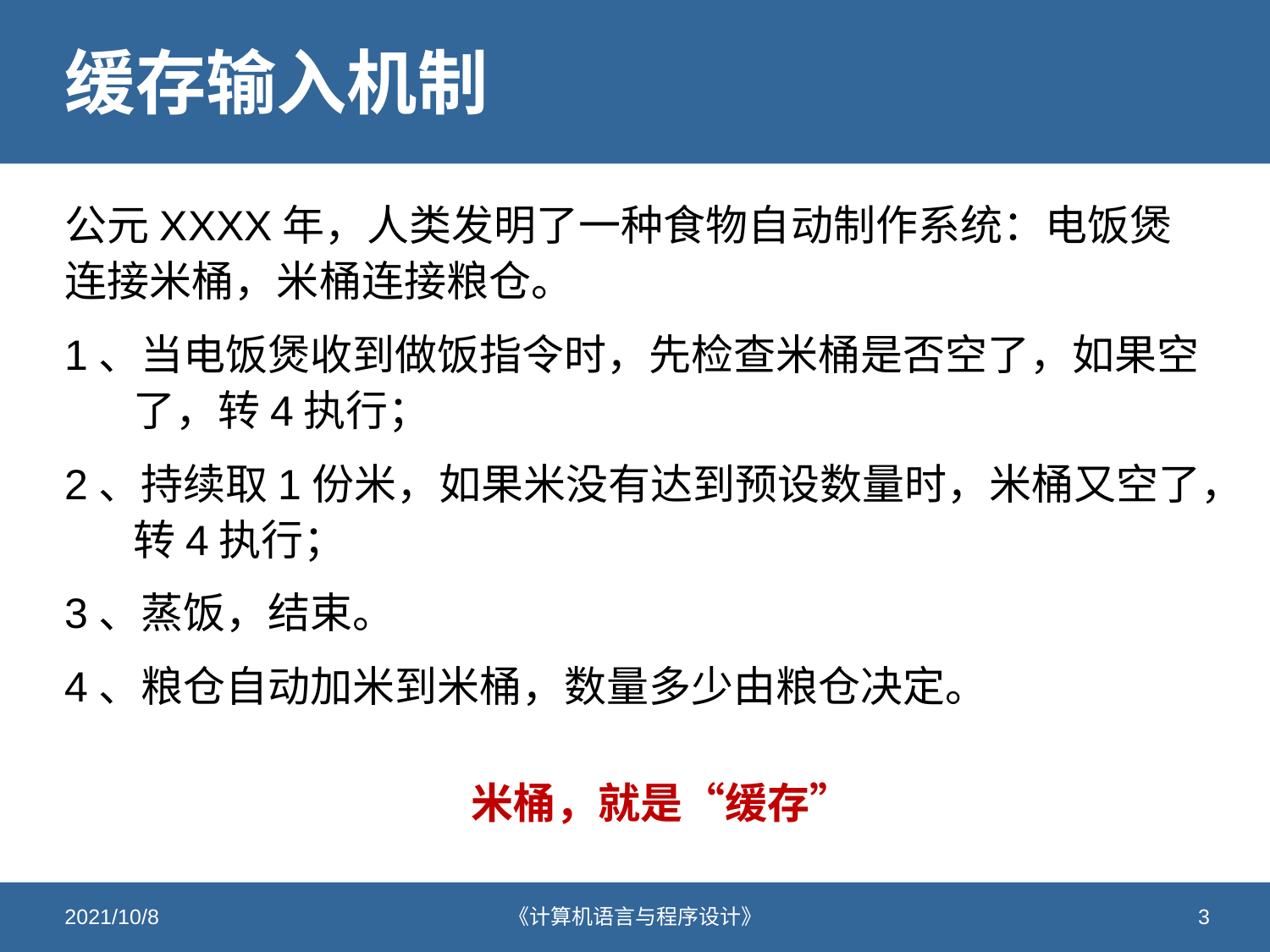

# 缓存输入机制
公元XXXX年，人类发明了一种食物自动制作系统：电饭煲连接米桶，米桶连接粮仓。
1、当电饭煲收到做饭指令时，先检查米桶是否空了，如果空了，转4执行；
2、持续取1份米，如果米没有达到预设数量时，米桶又空了，转4执行；
3、蒸饭，结束。
4、粮仓自动加米到米桶，数量多少由粮仓决定。
米桶，就是“缓存”
2021/10/8
《计算机语言与程序设计》
3